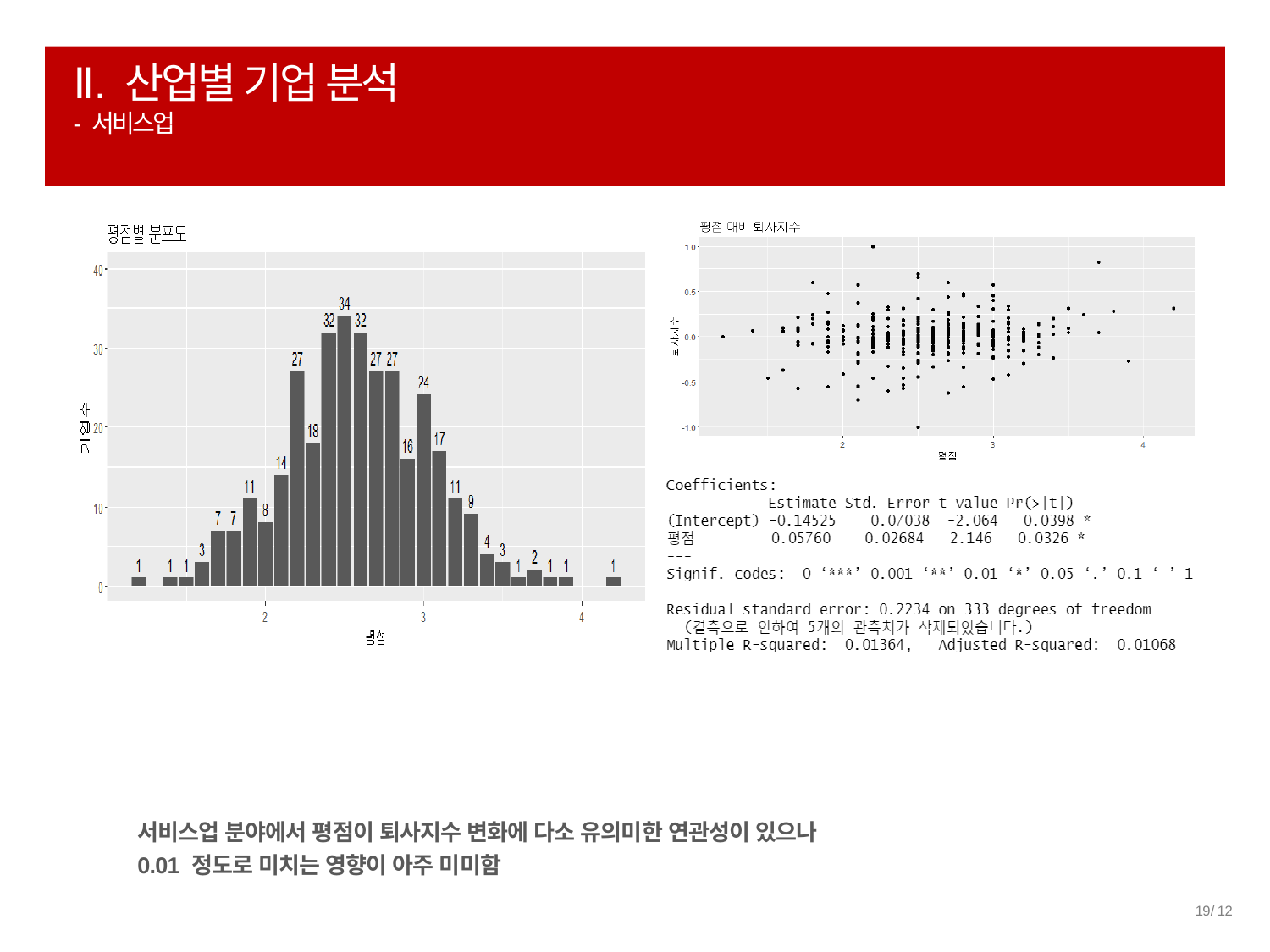

# Ⅱ. 산업별 기업 분석 - 서비스업

서비스업 분야에서 평점이 퇴사지수 변화에 다소 유의미한 연관성이 있으나
0.01 정도로 미치는 영향이 아주 미미함
19/ 12